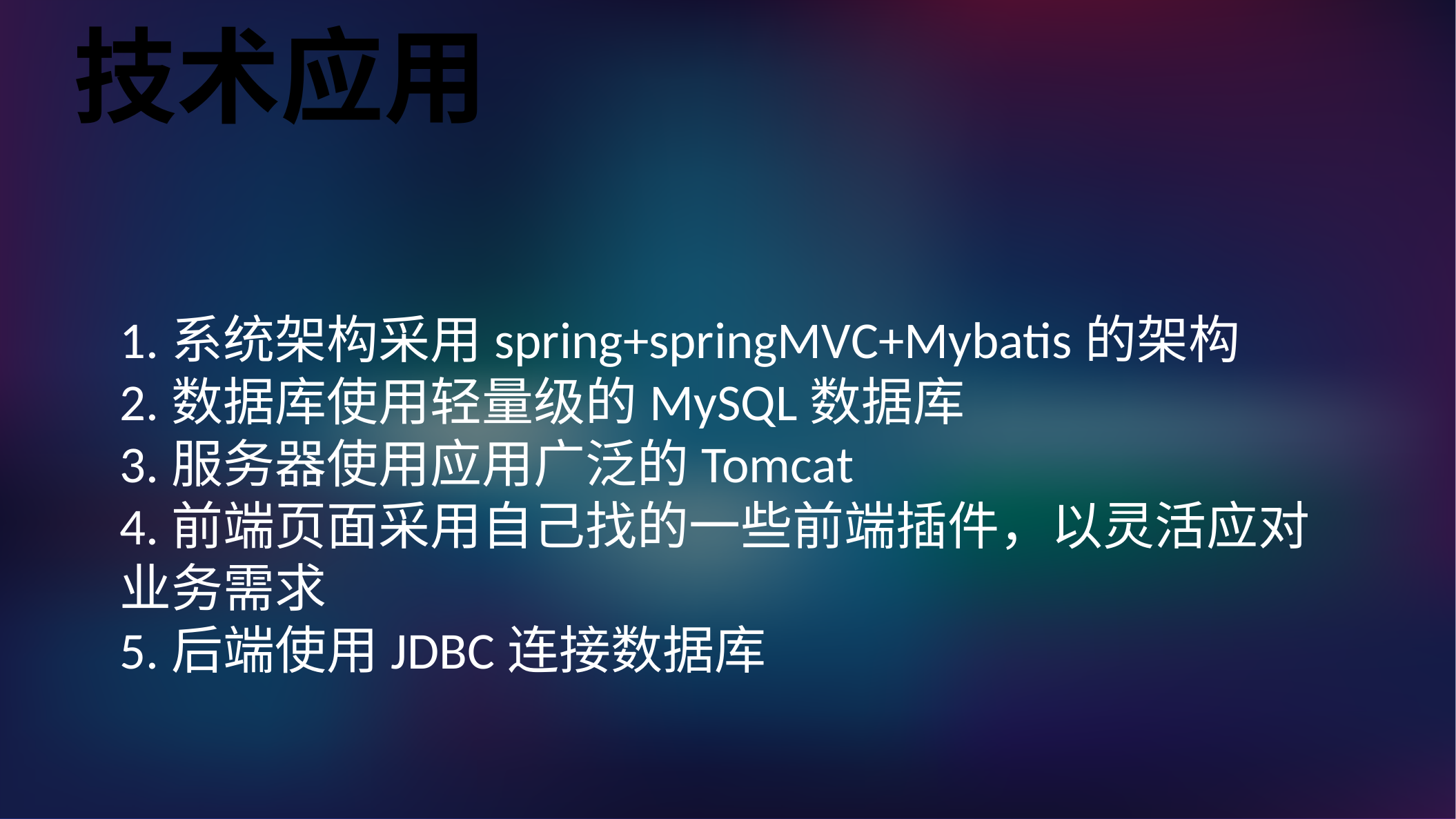

技术应用
1.系统架构采用spring+springMVC+Mybatis的架构
2.数据库使用轻量级的MySQL数据库
3.服务器使用应用广泛的Tomcat
4.前端页面采用自己找的一些前端插件，以灵活应对业务需求
5.后端使用JDBC连接数据库